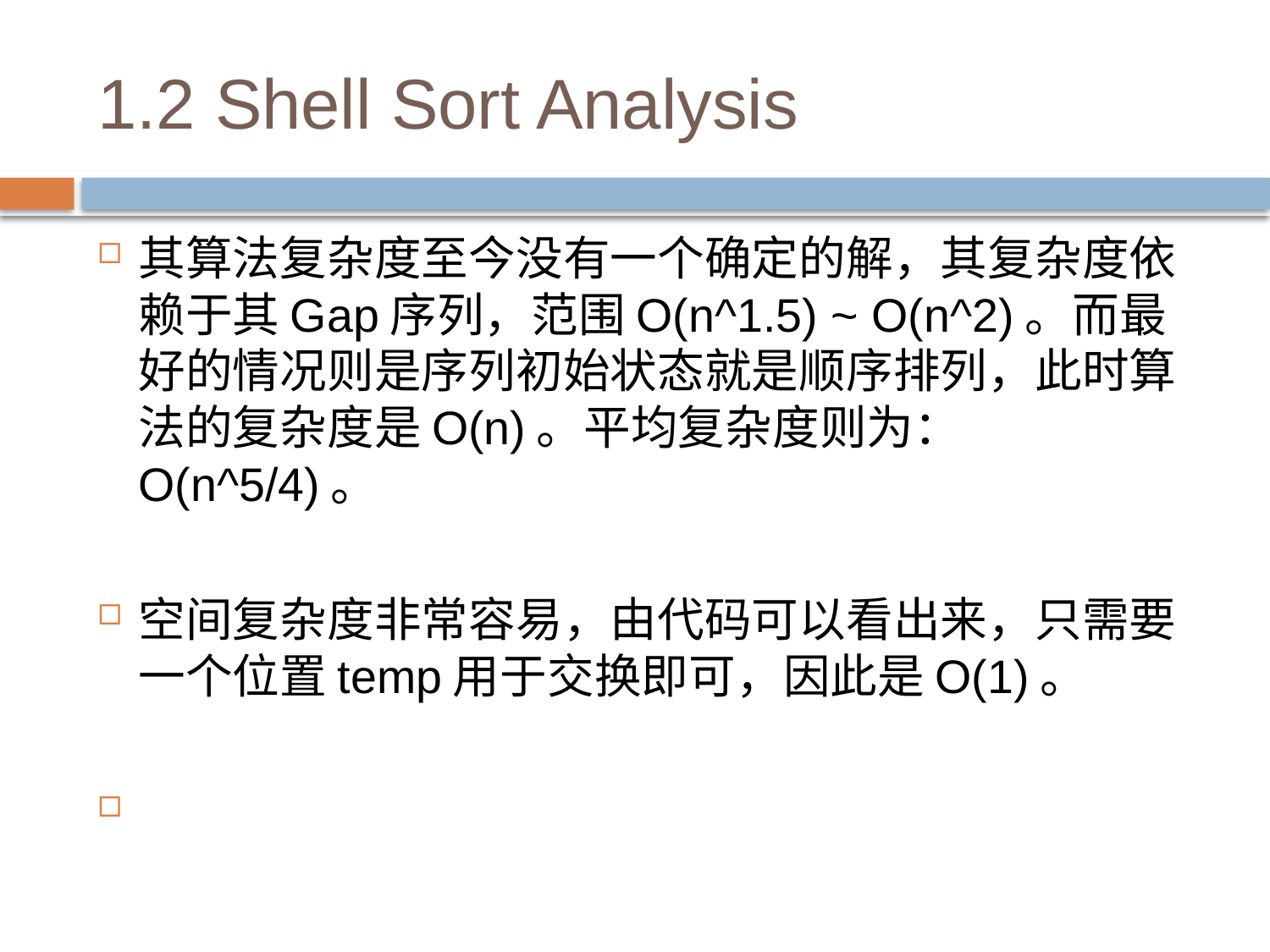

# 1.2 Shell Sort Analysis
其算法复杂度至今没有一个确定的解，其复杂度依赖于其Gap序列，范围Ο(n^1.5) ~ Ο(n^2)。而最好的情况则是序列初始状态就是顺序排列，此时算法的复杂度是O(n)。平均复杂度则为：Ο(n^5/4)。

空间复杂度非常容易，由代码可以看出来，只需要一个位置temp用于交换即可，因此是O(1)。